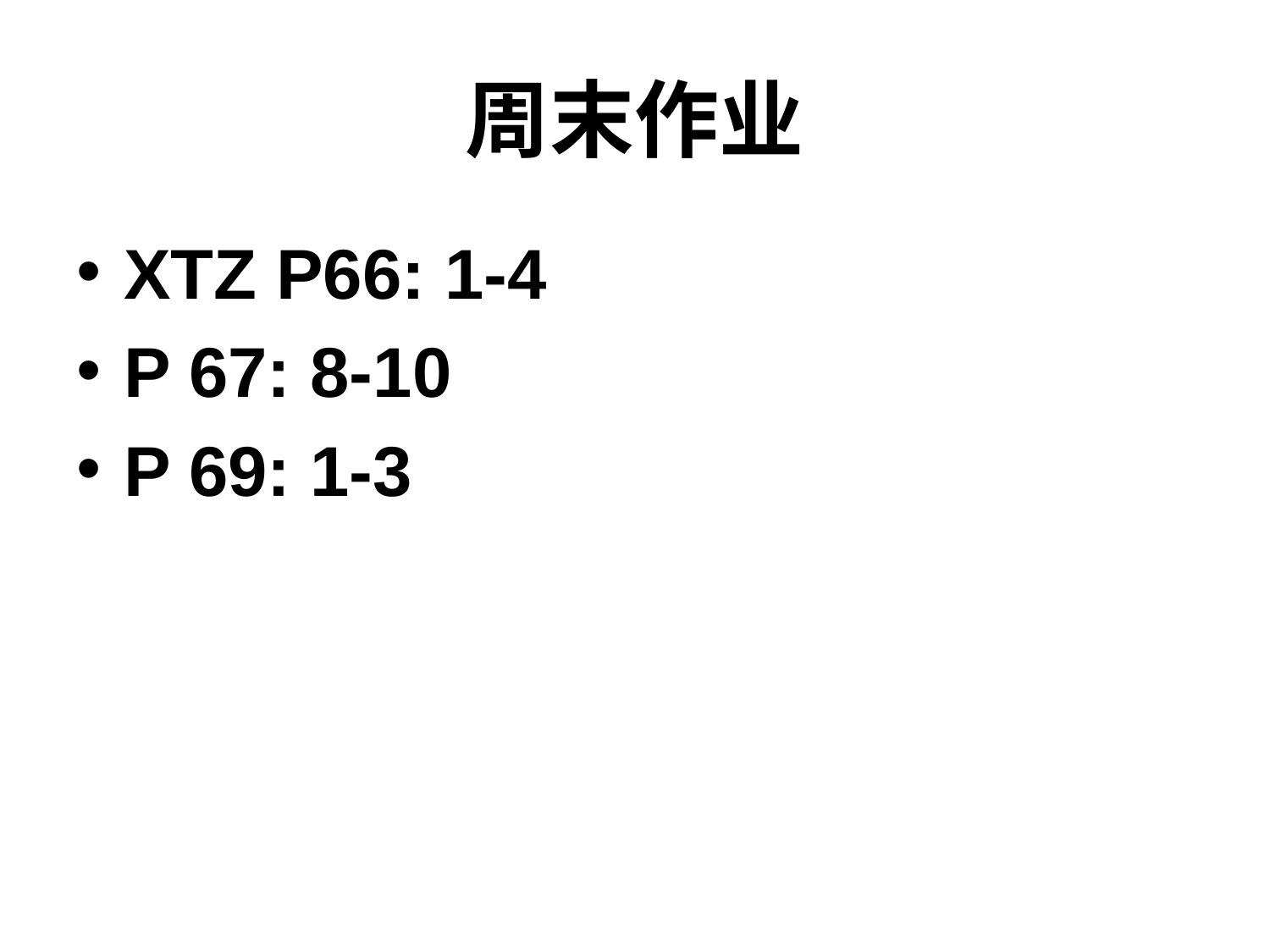

# 周末作业
XTZ P66: 1-4
P 67: 8-10
P 69: 1-3